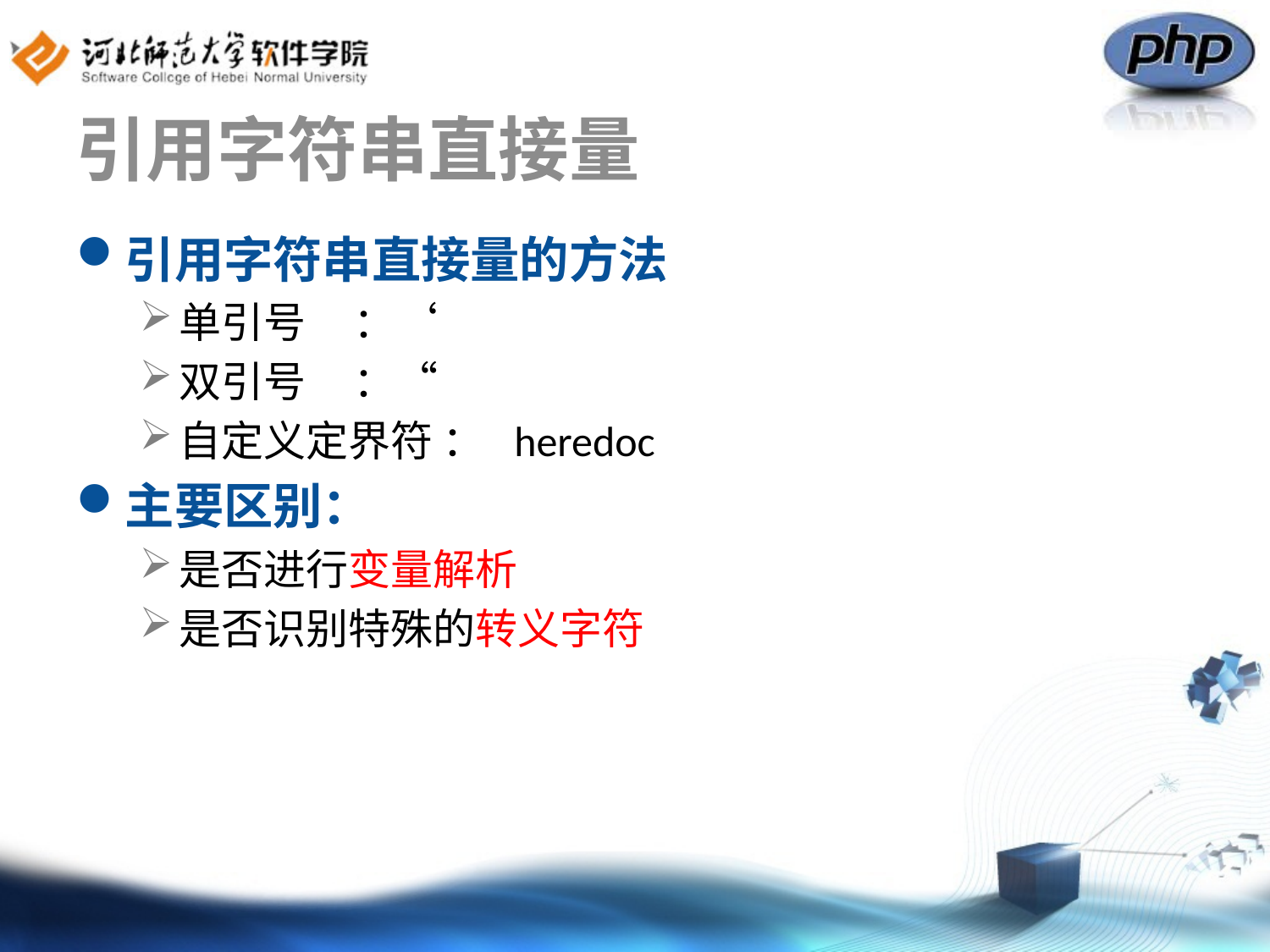

# 引用字符串直接量
引用字符串直接量的方法
单引号     ：‘
双引号     ：“
自定义定界符 ：  heredoc
主要区别：
是否进行变量解析
是否识别特殊的转义字符